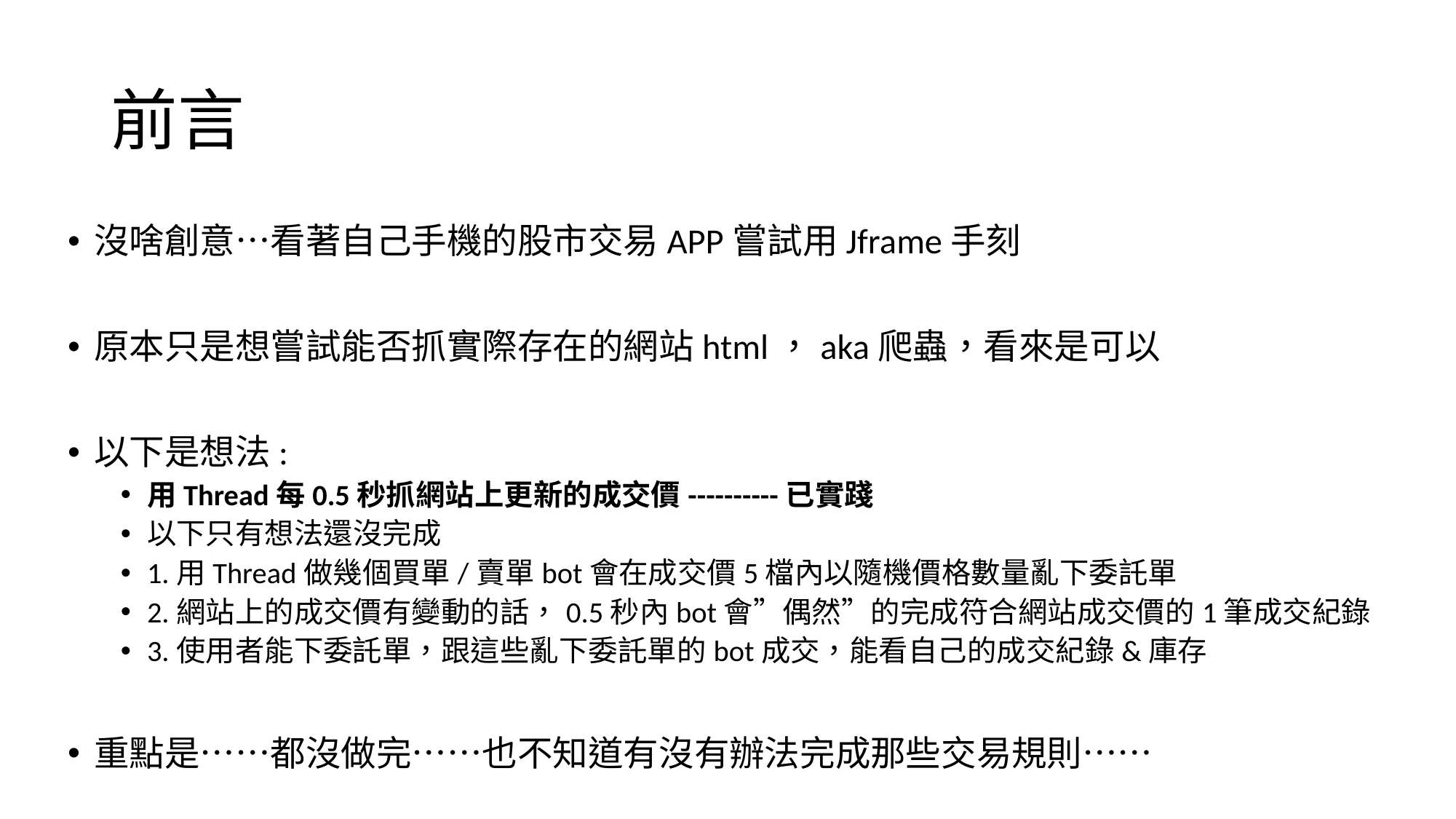

# 前言
沒啥創意…看著自己手機的股市交易APP嘗試用Jframe手刻

原本只是想嘗試能否抓實際存在的網站html，aka爬蟲，看來是可以

以下是想法:
用Thread每0.5秒抓網站上更新的成交價----------已實踐
以下只有想法還沒完成
1.用Thread做幾個買單/賣單bot會在成交價5檔內以隨機價格數量亂下委託單
2.網站上的成交價有變動的話，0.5秒內bot會”偶然”的完成符合網站成交價的1筆成交紀錄
3.使用者能下委託單，跟這些亂下委託單的bot成交，能看自己的成交紀錄&庫存

重點是……都沒做完……也不知道有沒有辦法完成那些交易規則……